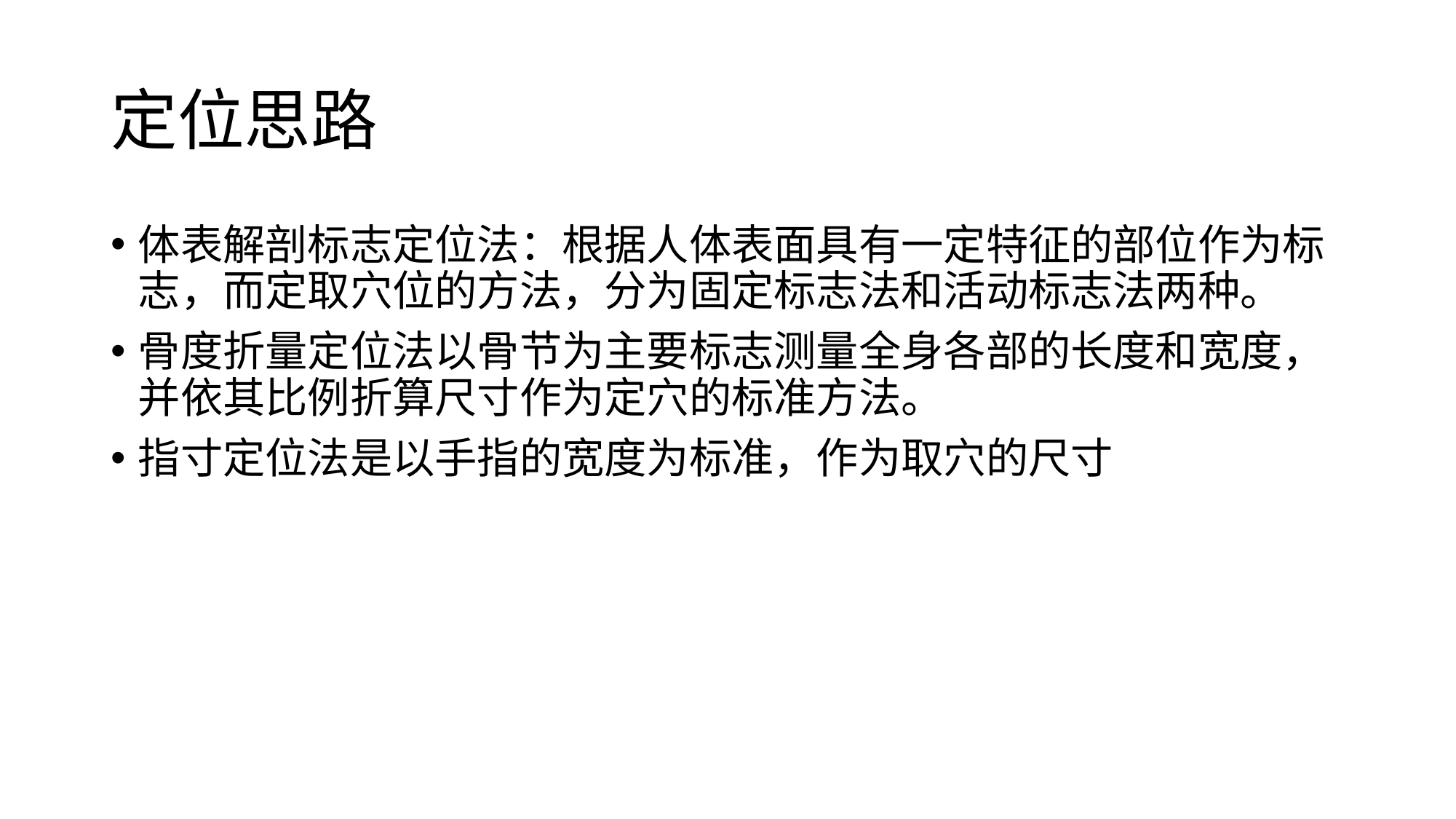

# 定位思路
体表解剖标志定位法：根据人体表面具有一定特征的部位作为标志，而定取穴位的方法，分为固定标志法和活动标志法两种。
骨度折量定位法以骨节为主要标志测量全身各部的长度和宽度，并依其比例折算尺寸作为定穴的标准方法。
指寸定位法是以手指的宽度为标准，作为取穴的尺寸